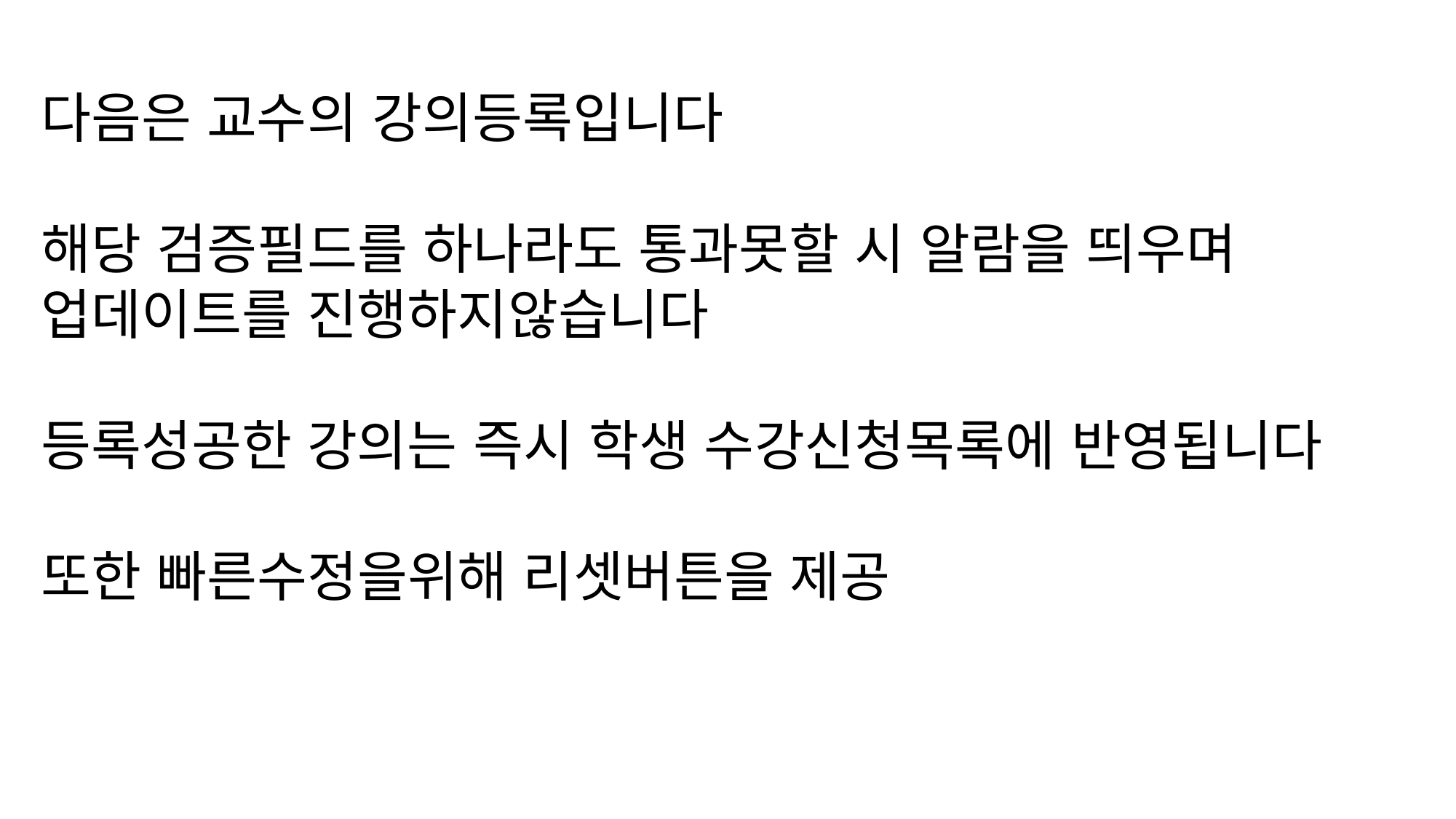

다음은 교수의 강의등록입니다

해당 검증필드를 하나라도 통과못할 시 알람을 띄우며 업데이트를 진행하지않습니다

등록성공한 강의는 즉시 학생 수강신청목록에 반영됩니다

또한 빠른수정을위해 리셋버튼을 제공